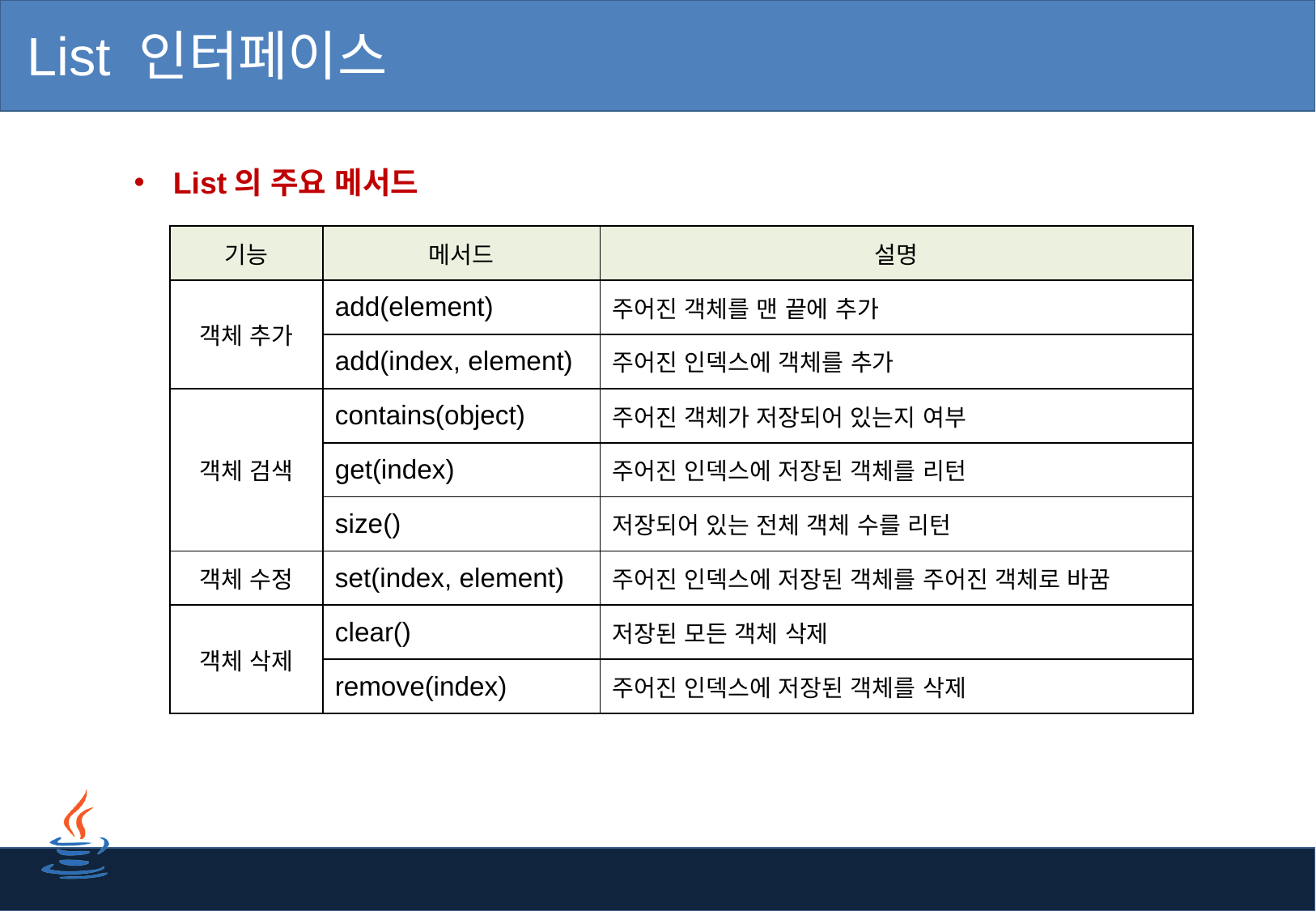

# List 인터페이스
 List의 주요 메서드
| 기능 | 메서드 | 설명 |
| --- | --- | --- |
| 객체 추가 | add(element) | 주어진 객체를 맨 끝에 추가 |
|  | add(index, element) | 주어진 인덱스에 객체를 추가 |
| 객체 검색 | contains(object) | 주어진 객체가 저장되어 있는지 여부 |
|  | get(index) | 주어진 인덱스에 저장된 객체를 리턴 |
|  | size() | 저장되어 있는 전체 객체 수를 리턴 |
| 객체 수정 | set(index, element) | 주어진 인덱스에 저장된 객체를 주어진 객체로 바꿈 |
| 객체 삭제 | clear() | 저장된 모든 객체 삭제 |
|  | remove(index) | 주어진 인덱스에 저장된 객체를 삭제 |
18